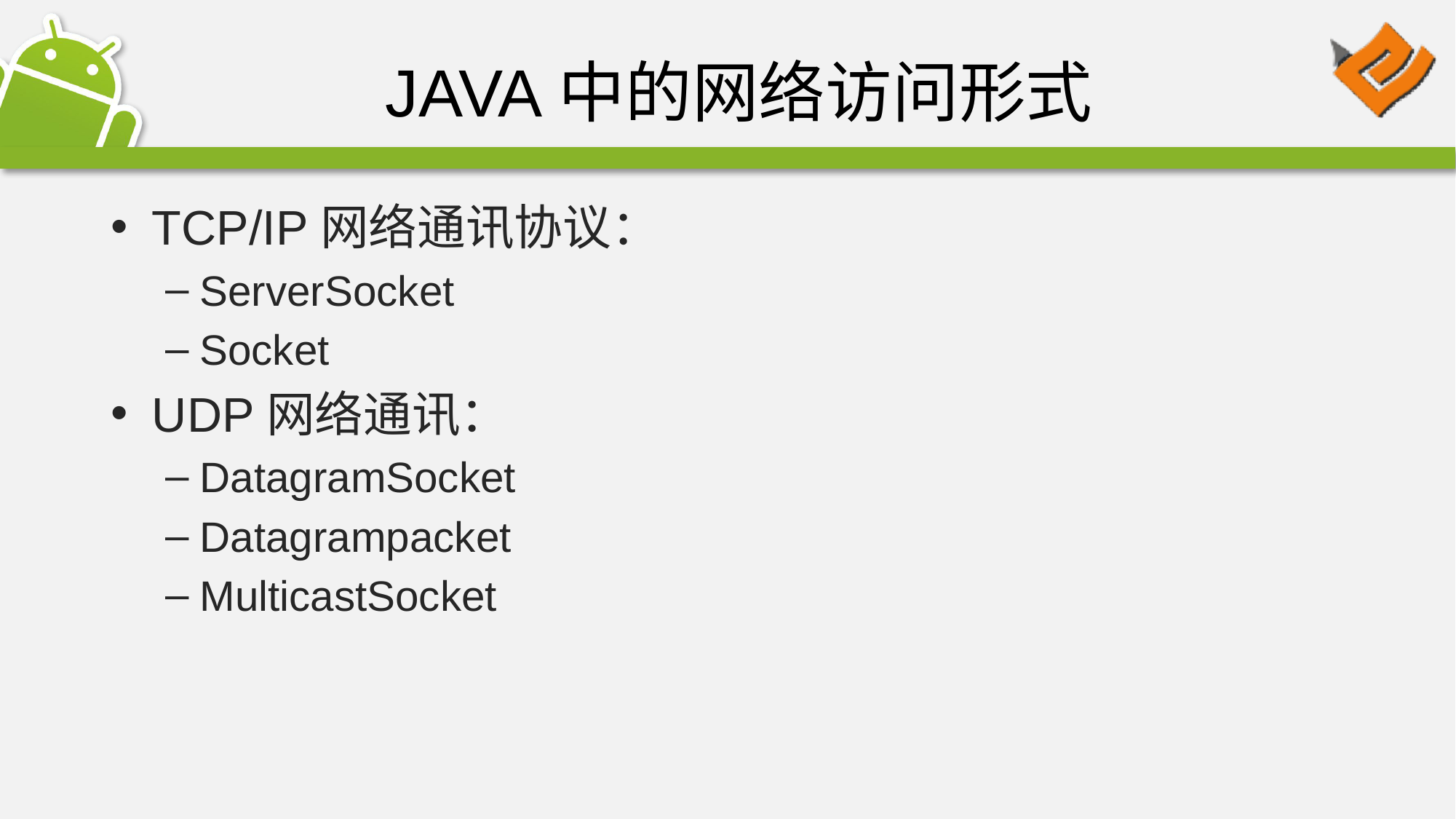

# JAVA中的网络访问形式
TCP/IP网络通讯协议：
ServerSocket
Socket
UDP网络通讯：
DatagramSocket
Datagrampacket
MulticastSocket